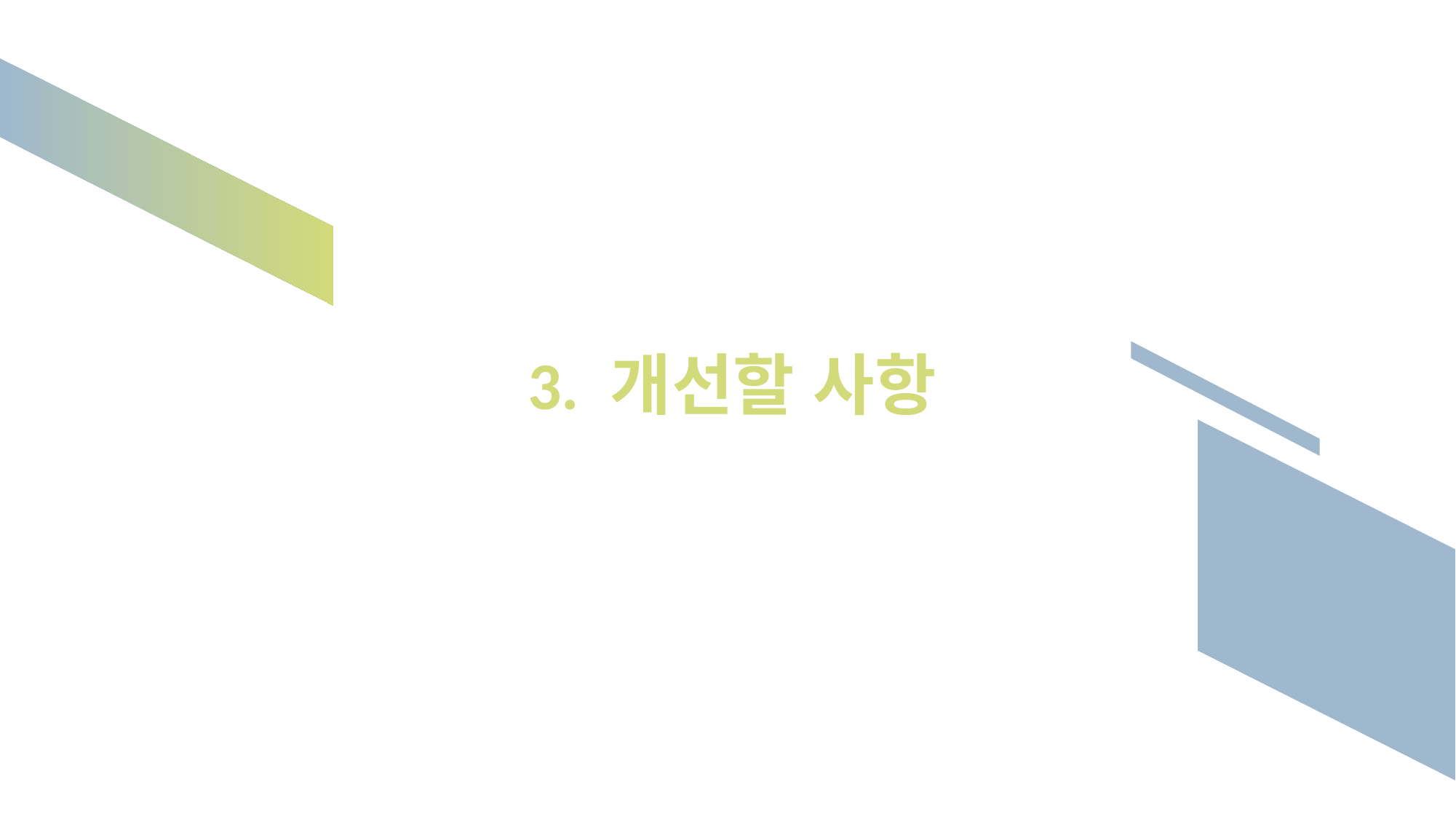

Thank you

3. 개선할 사항

Address
Please enter your address.
Number
+00 0000 00000
E-mail
support@email.com